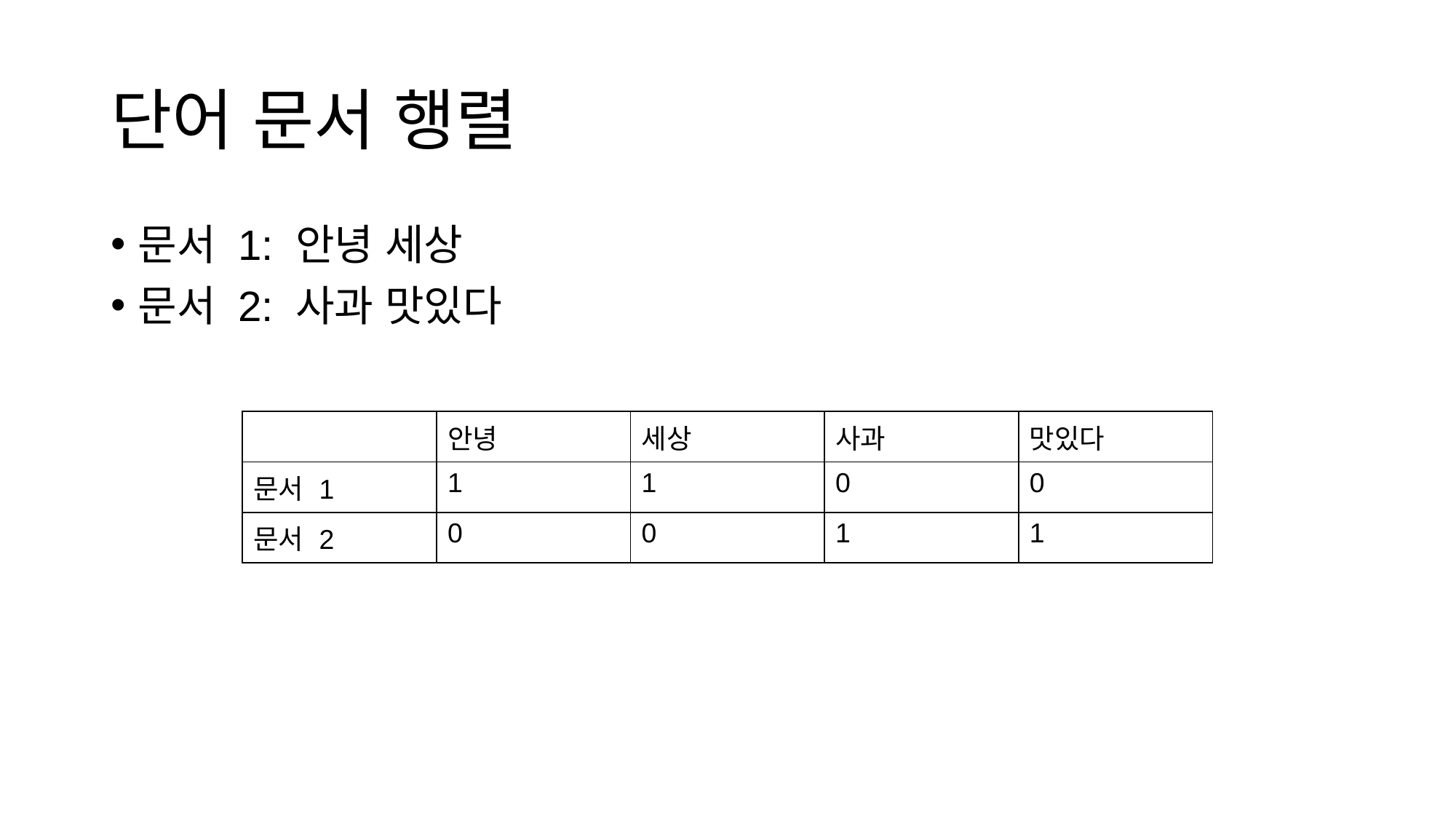

# 단어 문서 행렬
문서 1: 안녕 세상
문서 2: 사과 맛있다
|  | 안녕 | 세상 | 사과 | 맛있다 |
| --- | --- | --- | --- | --- |
| 문서 1 | 1 | 1 | 0 | 0 |
| 문서 2 | 0 | 0 | 1 | 1 |